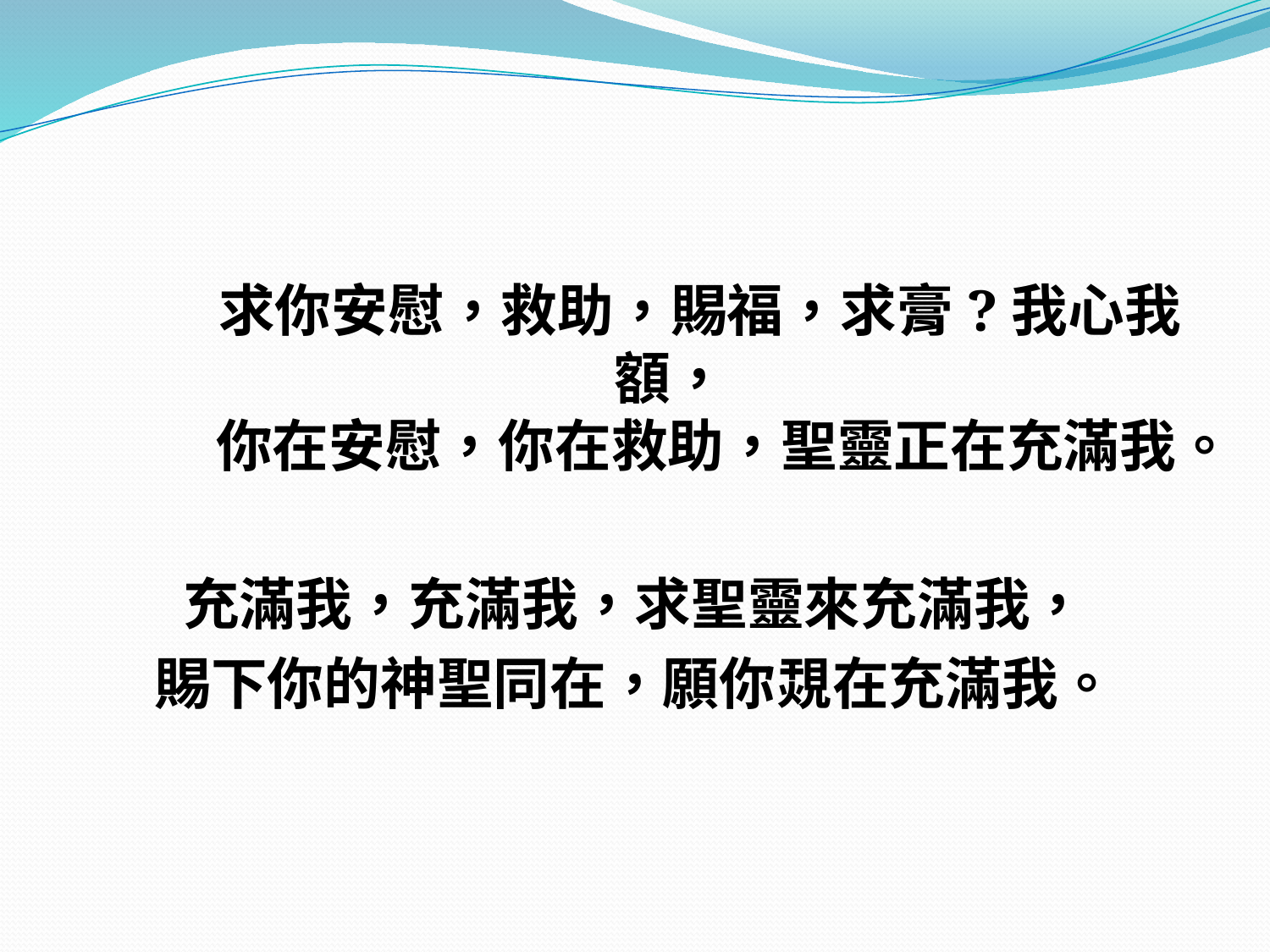

#
         求你安慰，救助，賜福，求膏?我心我額，
    你在安慰，你在救助，聖靈正在充滿我。

充滿我，充滿我，求聖靈來充滿我，
賜下你的神聖同在，願你覝在充滿我。